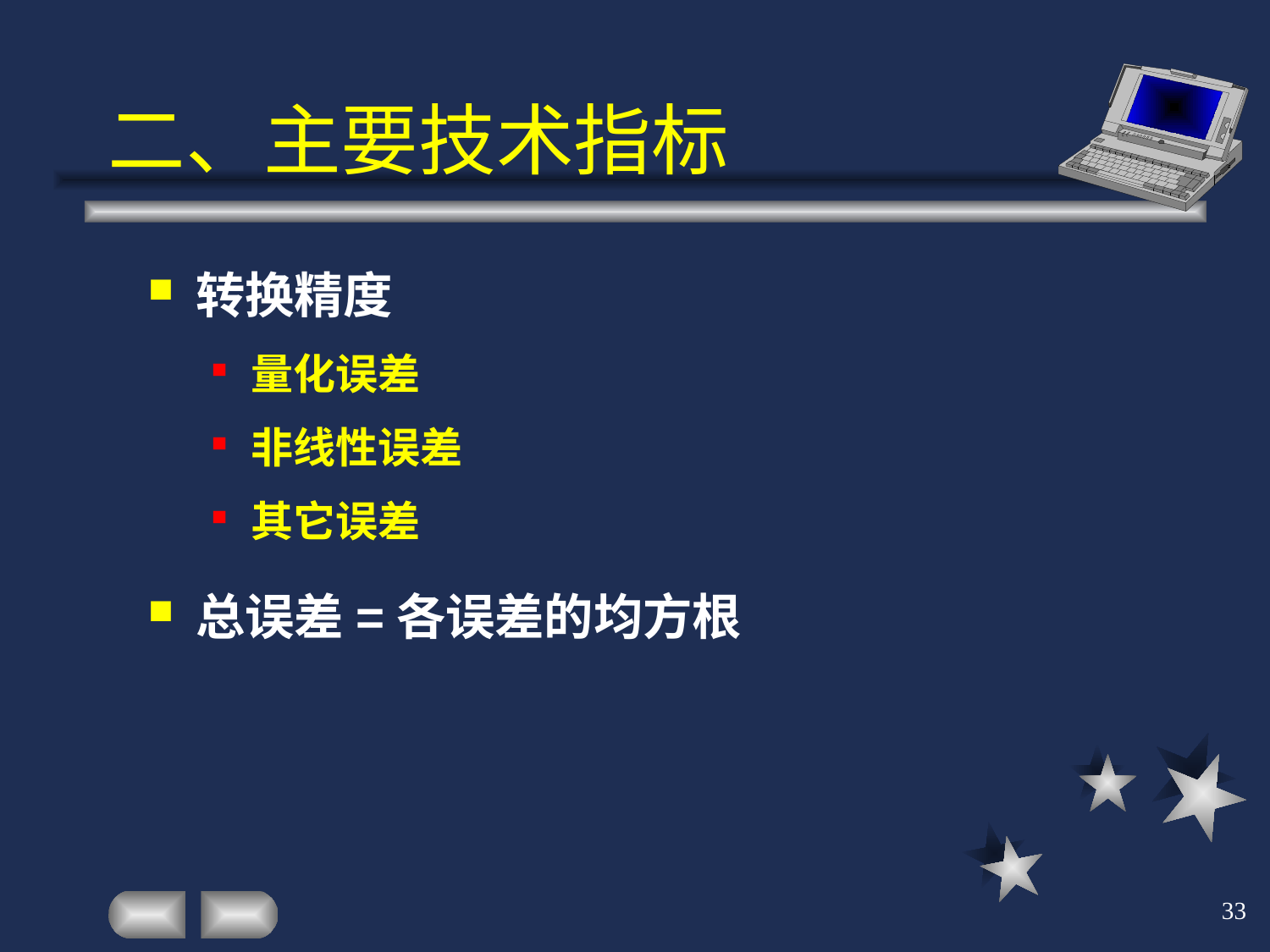

# 二、主要技术指标
转换精度
量化误差
非线性误差
其它误差
总误差=各误差的均方根
33